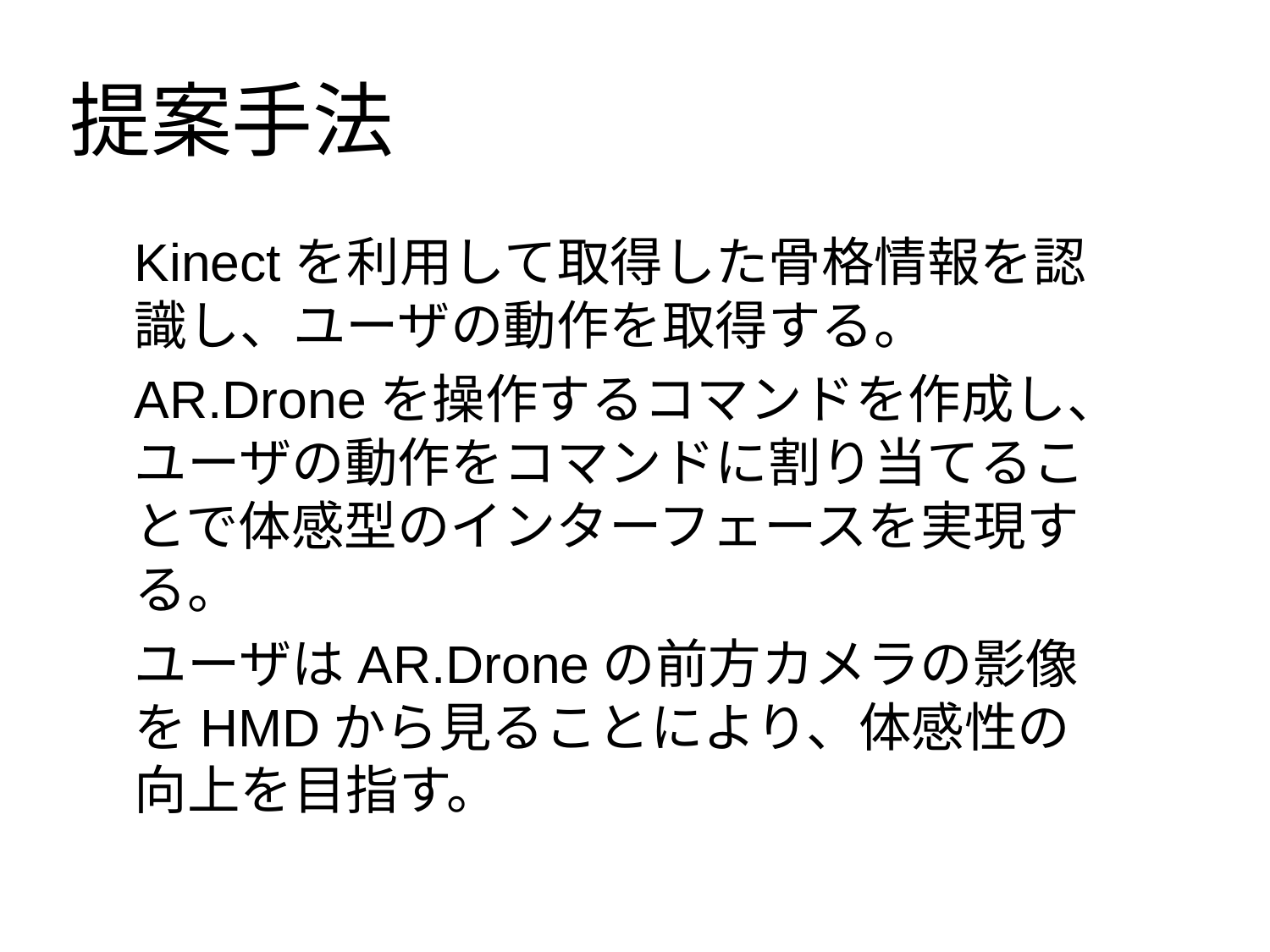

# 提案手法
	Kinectを利用して取得した骨格情報を認識し、ユーザの動作を取得する。
	AR.Droneを操作するコマンドを作成し、ユーザの動作をコマンドに割り当てることで体感型のインターフェースを実現する。
	ユーザはAR.Droneの前方カメラの影像をHMDから見ることにより、体感性の向上を目指す。